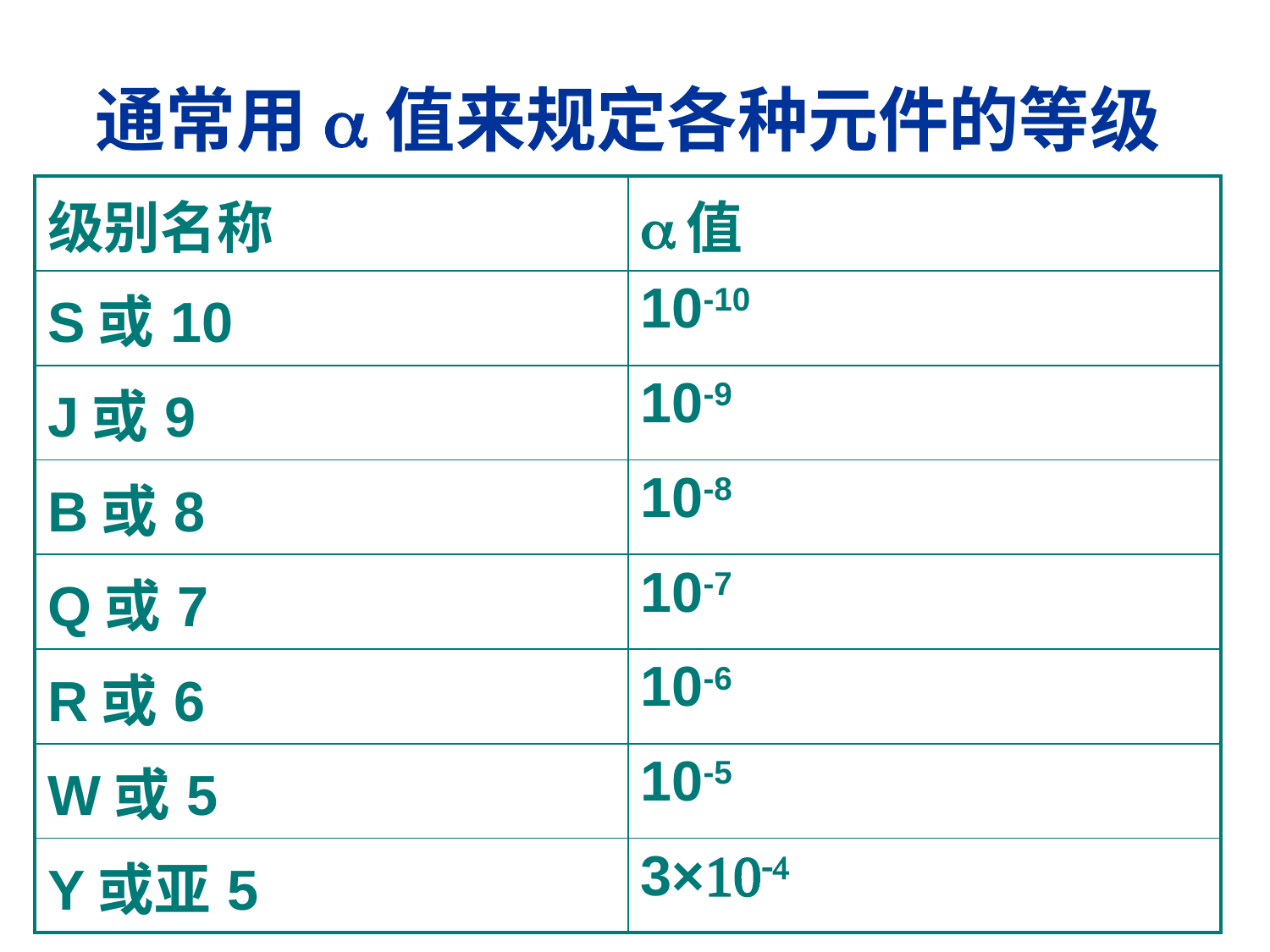

# 通常用α值来规定各种元件的等级
| 级别名称 | α值 |
| --- | --- |
| S或10 | 10-10 |
| J或9 | 10-9 |
| B或8 | 10-8 |
| Q或7 | 10-7 |
| R或6 | 10-6 |
| W或5 | 10-5 |
| Y或亚5 | 3×10−4 |